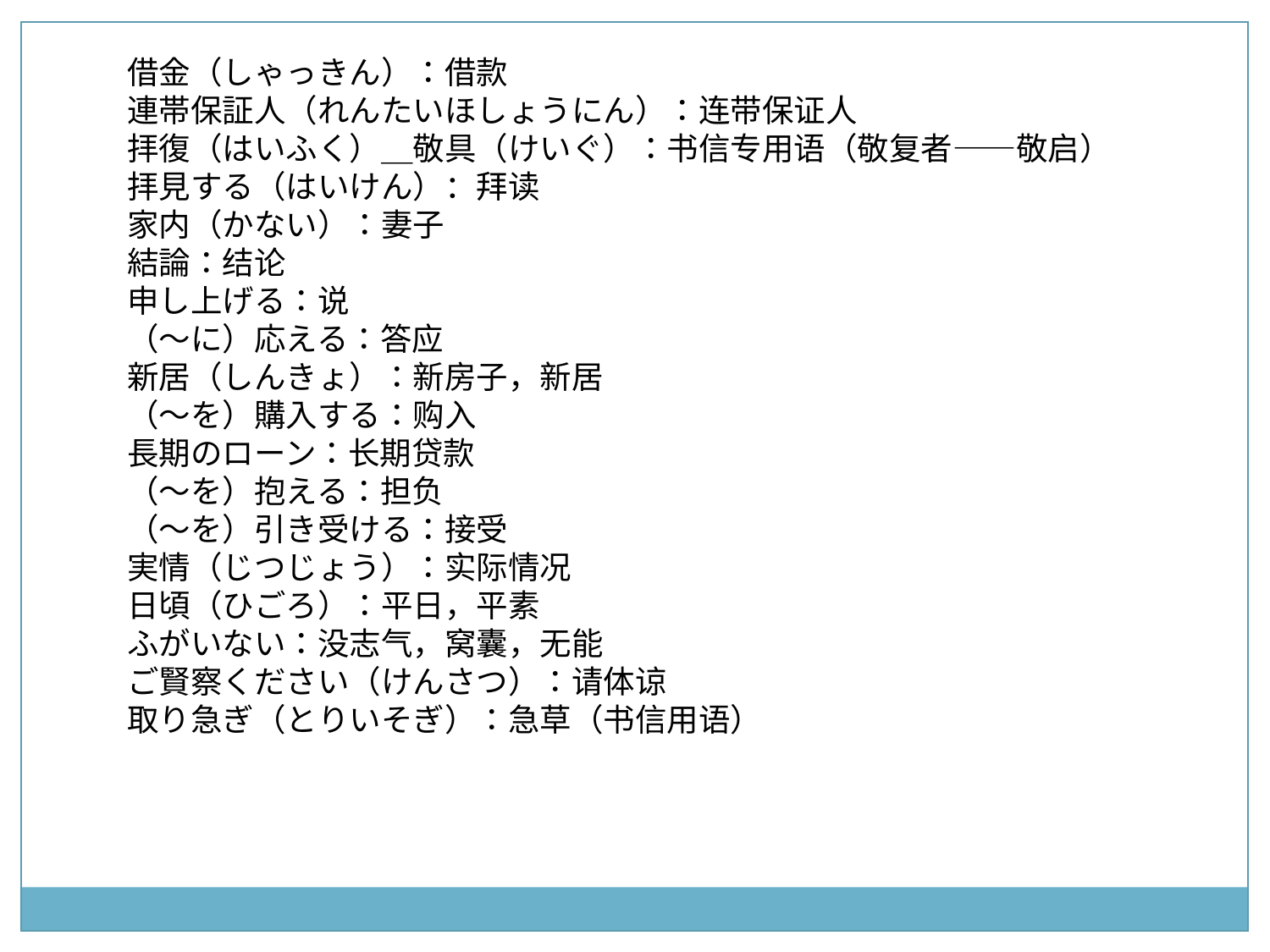

借金（しゃっきん）：借款
連帯保証人（れんたいほしょうにん）：连带保证人
拝復（はいふく）＿敬具（けいぐ）：书信专用语（敬复者——敬启）
拝見する（はいけん）：拜读
家内（かない）：妻子
結論：结论
申し上げる：说
（～に）応える：答应
新居（しんきょ）：新房子，新居
（～を）購入する：购入
長期のローン：长期贷款
（～を）抱える：担负
（～を）引き受ける：接受
実情（じつじょう）：实际情况
日頃（ひごろ）：平日，平素
ふがいない：没志气，窝囊，无能
ご賢察ください（けんさつ）：请体谅
取り急ぎ（とりいそぎ）：急草（书信用语）